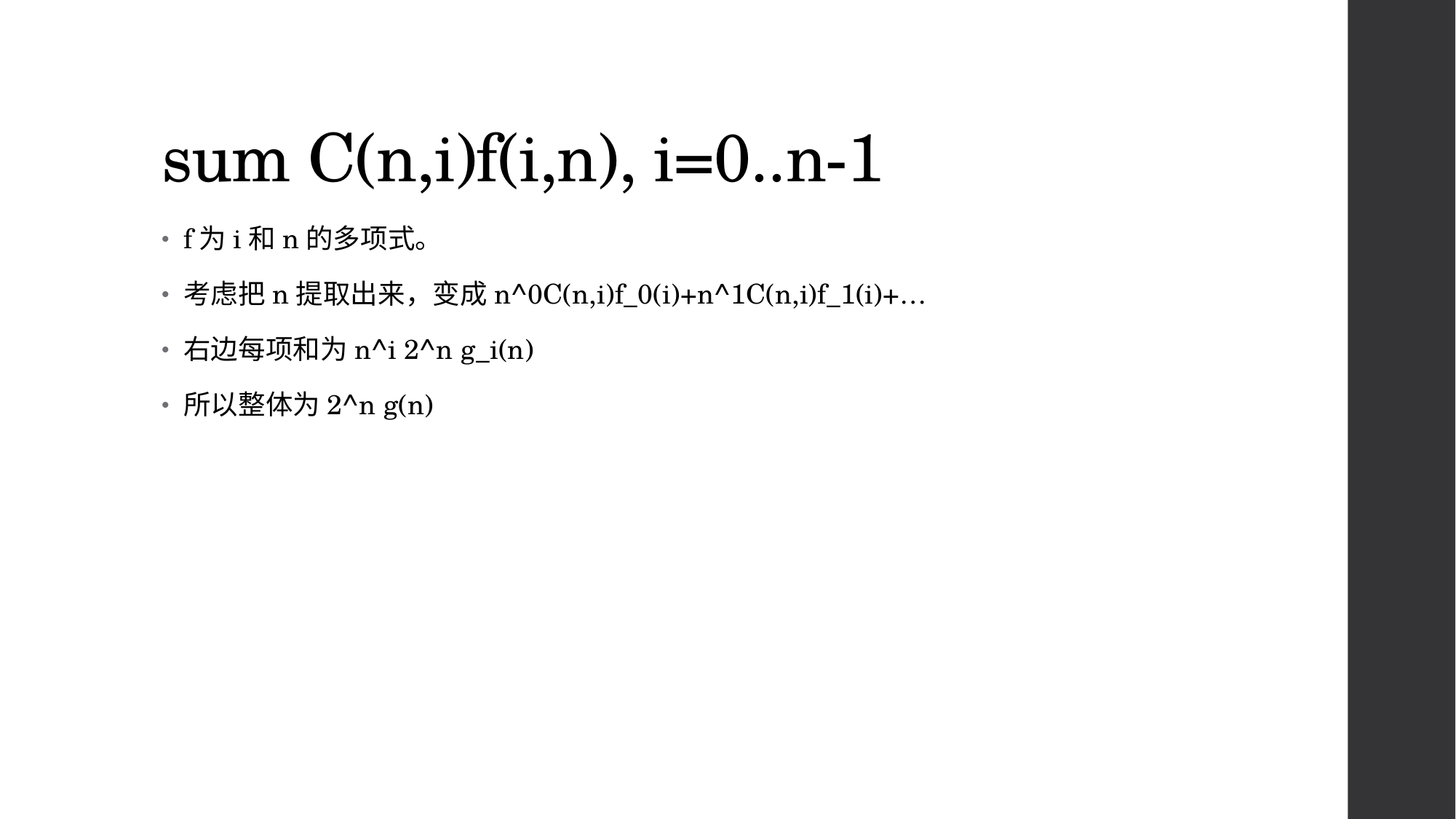

# sum C(n,i)f(i,n), i=0..n-1
f为i和n的多项式。
考虑把n提取出来，变成n^0C(n,i)f_0(i)+n^1C(n,i)f_1(i)+…
右边每项和为n^i 2^n g_i(n)
所以整体为2^n g(n)